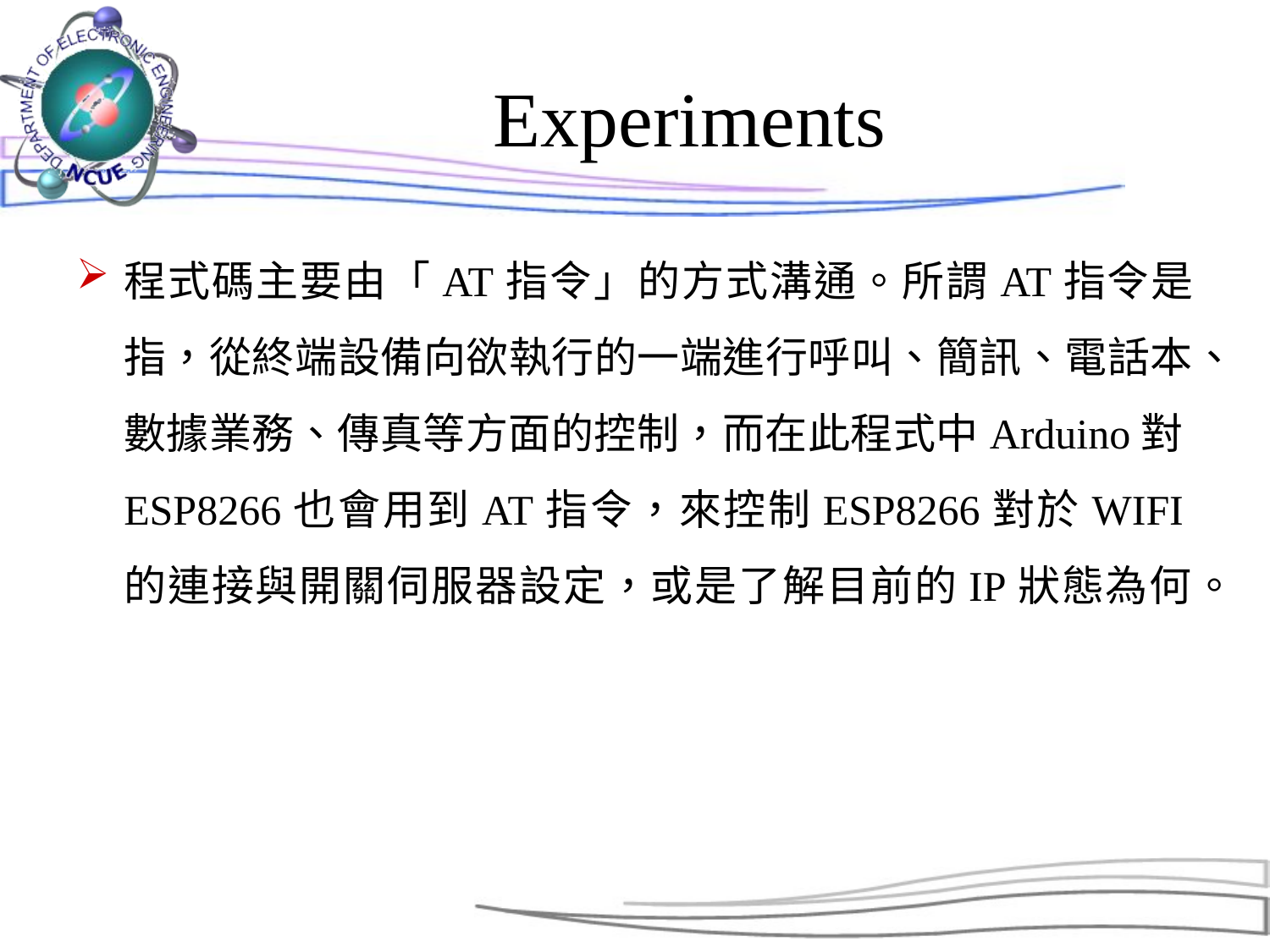

# Experiments
程式碼主要由「AT指令」的方式溝通。所謂AT指令是指，從終端設備向欲執行的一端進行呼叫、簡訊、電話本、數據業務、傳真等方面的控制，而在此程式中Arduino對ESP8266也會用到AT指令，來控制ESP8266對於WIFI的連接與開關伺服器設定，或是了解目前的IP狀態為何。